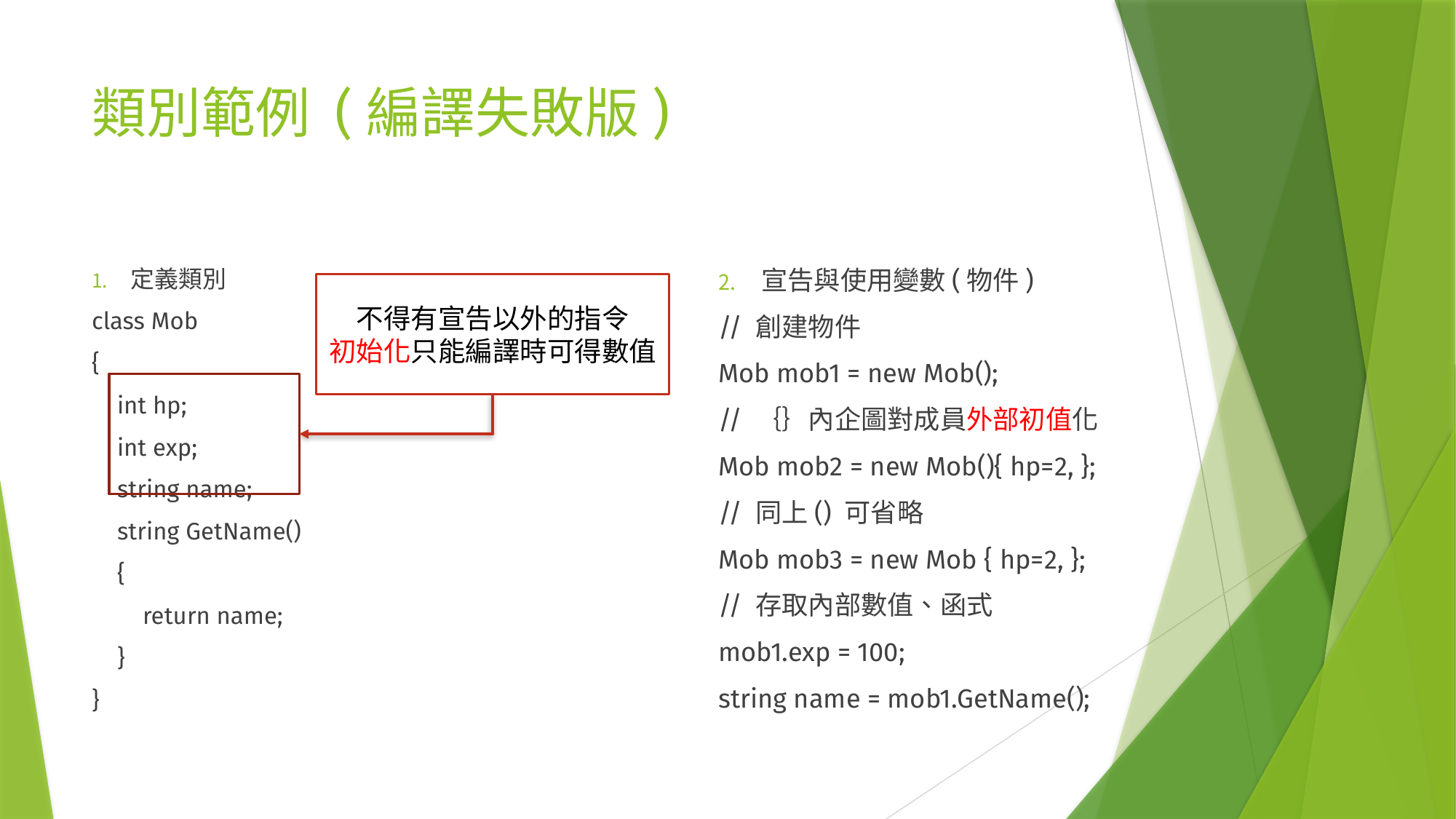

# 類別範例 (編譯失敗版)
宣告與使用變數(物件)
// 創建物件
Mob mob1 = new Mob();
// ｛｝內企圖對成員外部初值化
Mob mob2 = new Mob(){ hp=2, };
// 同上() 可省略
Mob mob3 = new Mob { hp=2, };
// 存取內部數值、函式
mob1.exp = 100;
string name = mob1.GetName();
定義類別
class Mob
{
    int hp;
    int exp;
    string name;
    string GetName()
    {
        return name;
    }
}
不得有宣告以外的指令
初始化只能編譯時可得數值